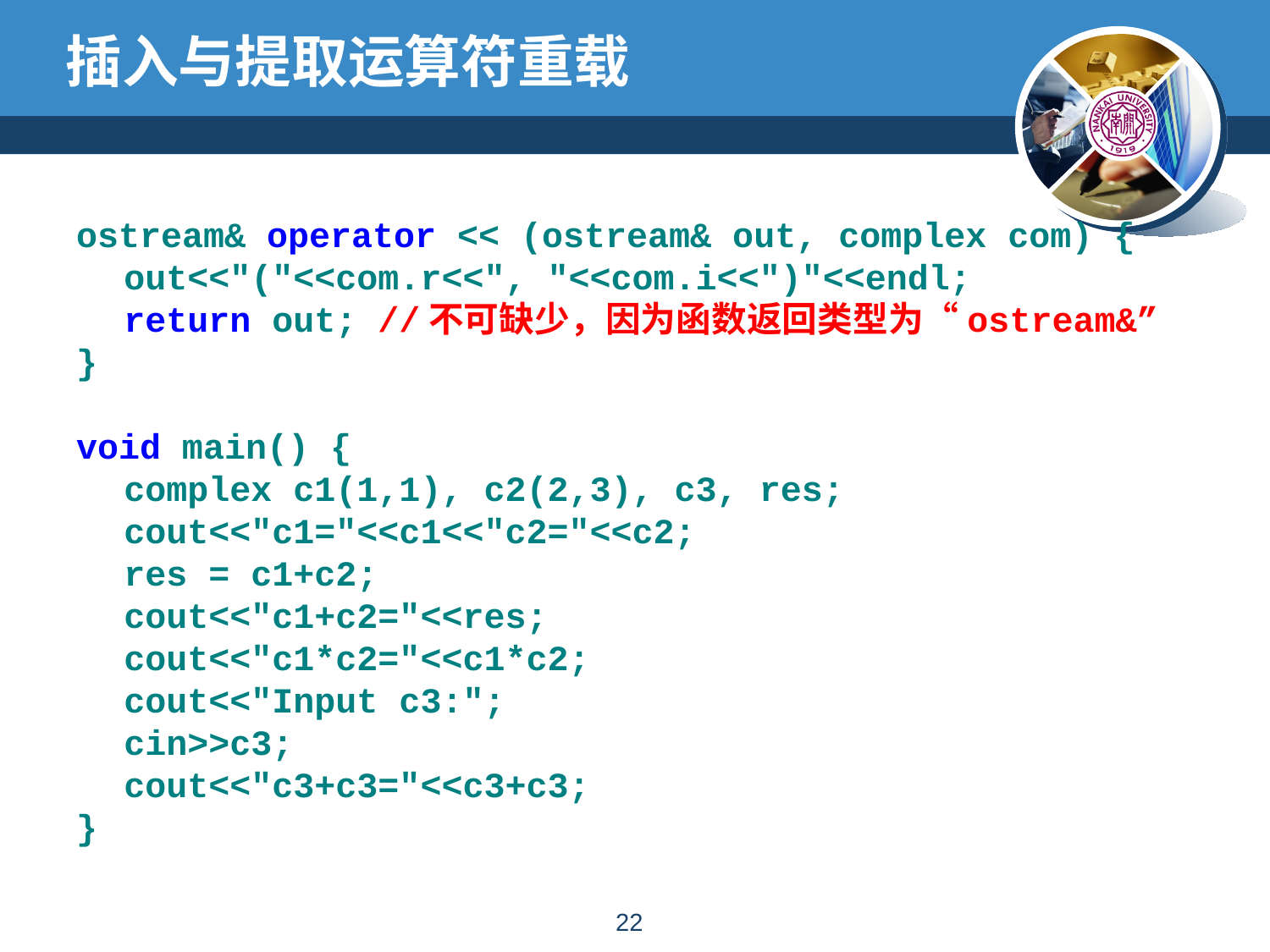

# 插入与提取运算符重载
ostream& operator << (ostream& out, complex com) {
	out<<"("<<com.r<<", "<<com.i<<")"<<endl;
	return out; //不可缺少，因为函数返回类型为“ostream&”
}

void main() {
	complex c1(1,1), c2(2,3), c3, res;
	cout<<"c1="<<c1<<"c2="<<c2;
	res = c1+c2;
	cout<<"c1+c2="<<res;
	cout<<"c1*c2="<<c1*c2;
	cout<<"Input c3:";
	cin>>c3;
	cout<<"c3+c3="<<c3+c3;
}
22